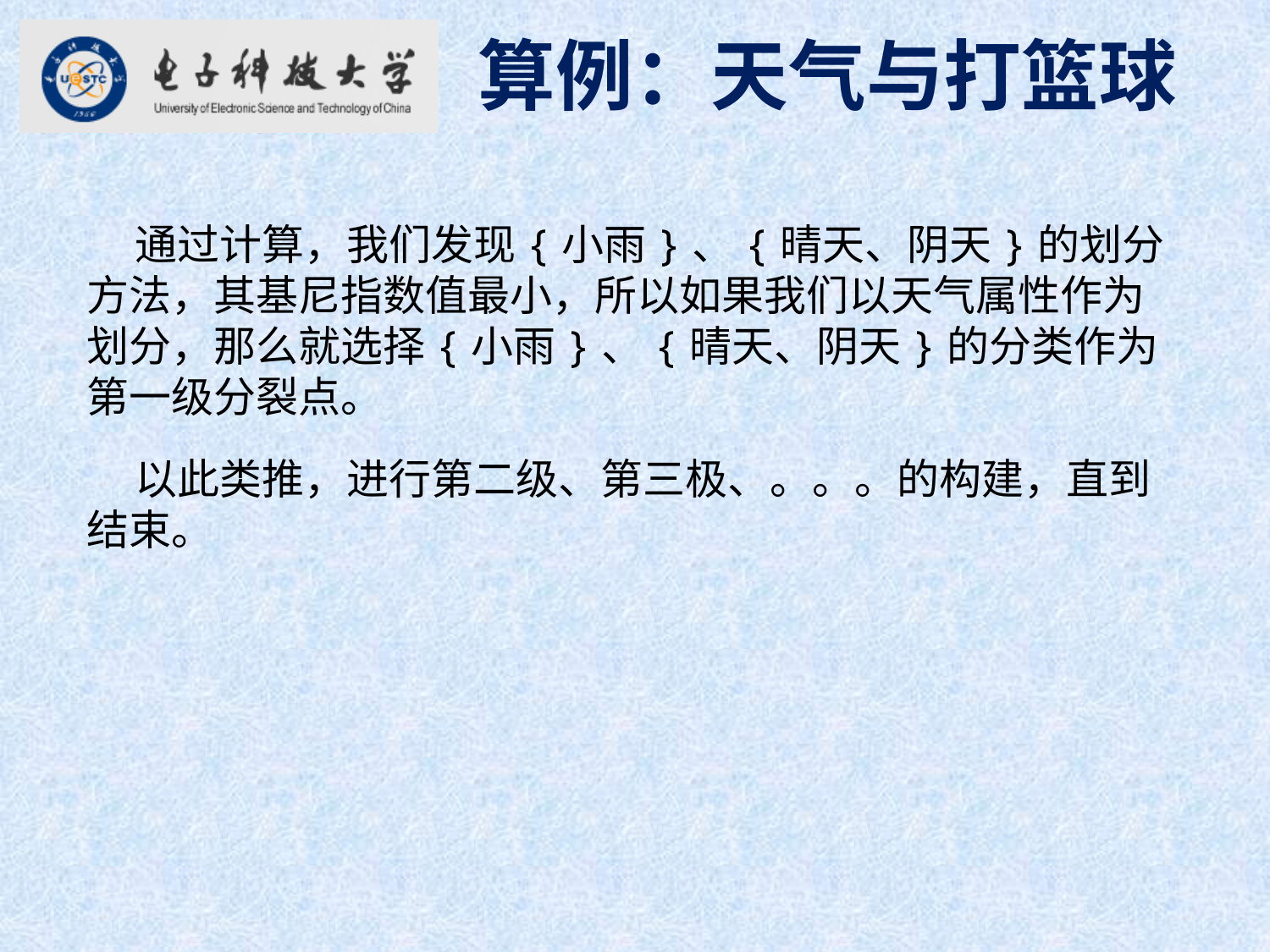

算例：天气与打篮球
    通过计算，我们发现{小雨}、{晴天、阴天}的划分方法，其基尼指数值最小，所以如果我们以天气属性作为划分，那么就选择{小雨}、{晴天、阴天}的分类作为第一级分裂点。
    以此类推，进行第二级、第三极、。。。的构建，直到结束。